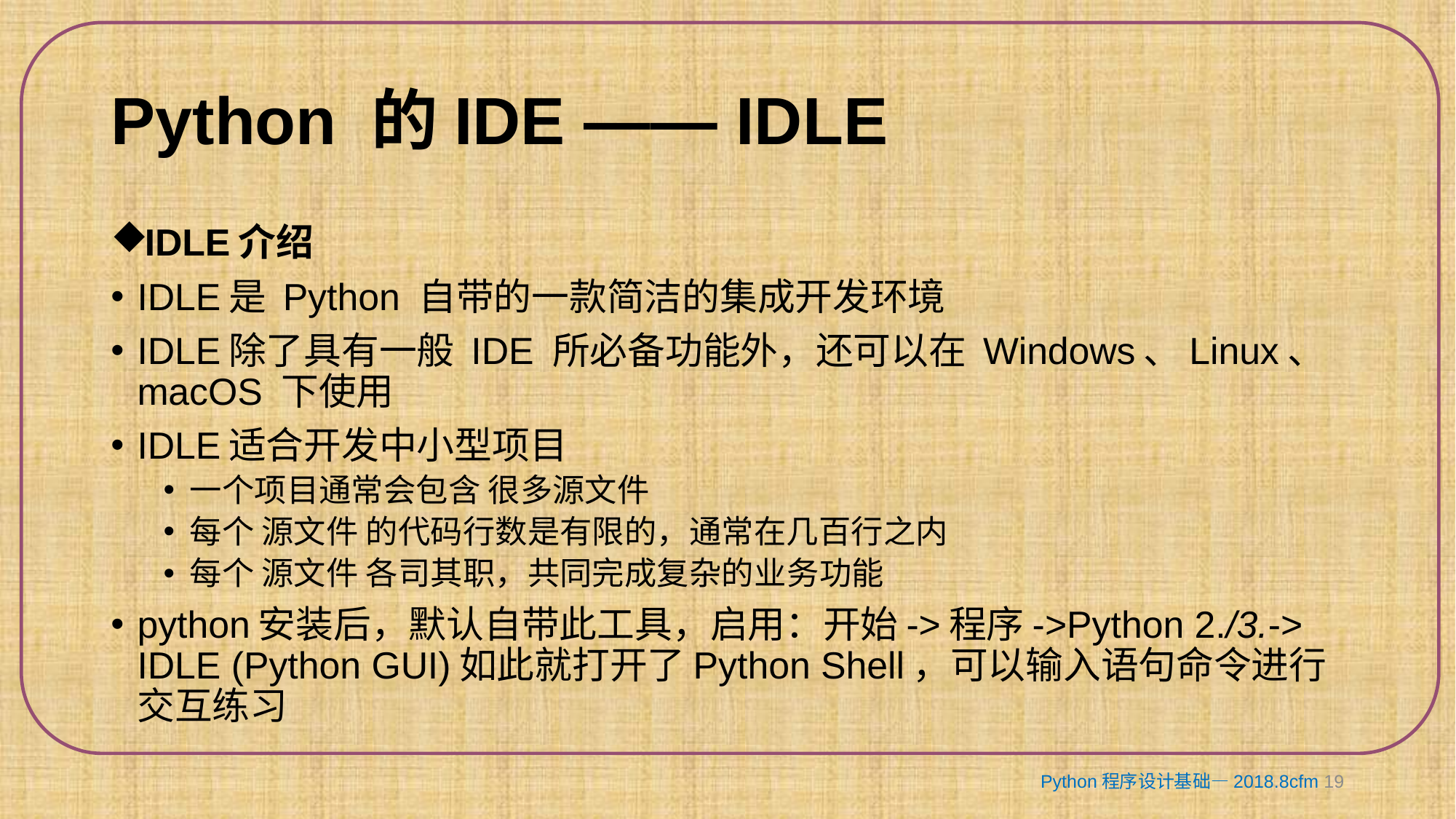

# Python 的IDE —— IDLE
IDLE介绍
IDLE是 Python 自带的一款简洁的集成开发环境
IDLE除了具有一般 IDE 所必备功能外，还可以在 Windows、Linux、macOS 下使用
IDLE适合开发中小型项目
一个项目通常会包含 很多源文件
每个 源文件 的代码行数是有限的，通常在几百行之内
每个 源文件 各司其职，共同完成复杂的业务功能
python安装后，默认自带此工具，启用：开始->程序->Python 2./3.-> IDLE (Python GUI)如此就打开了Python Shell，可以输入语句命令进行交互练习

Python程序设计基础—2018.8cfm 19